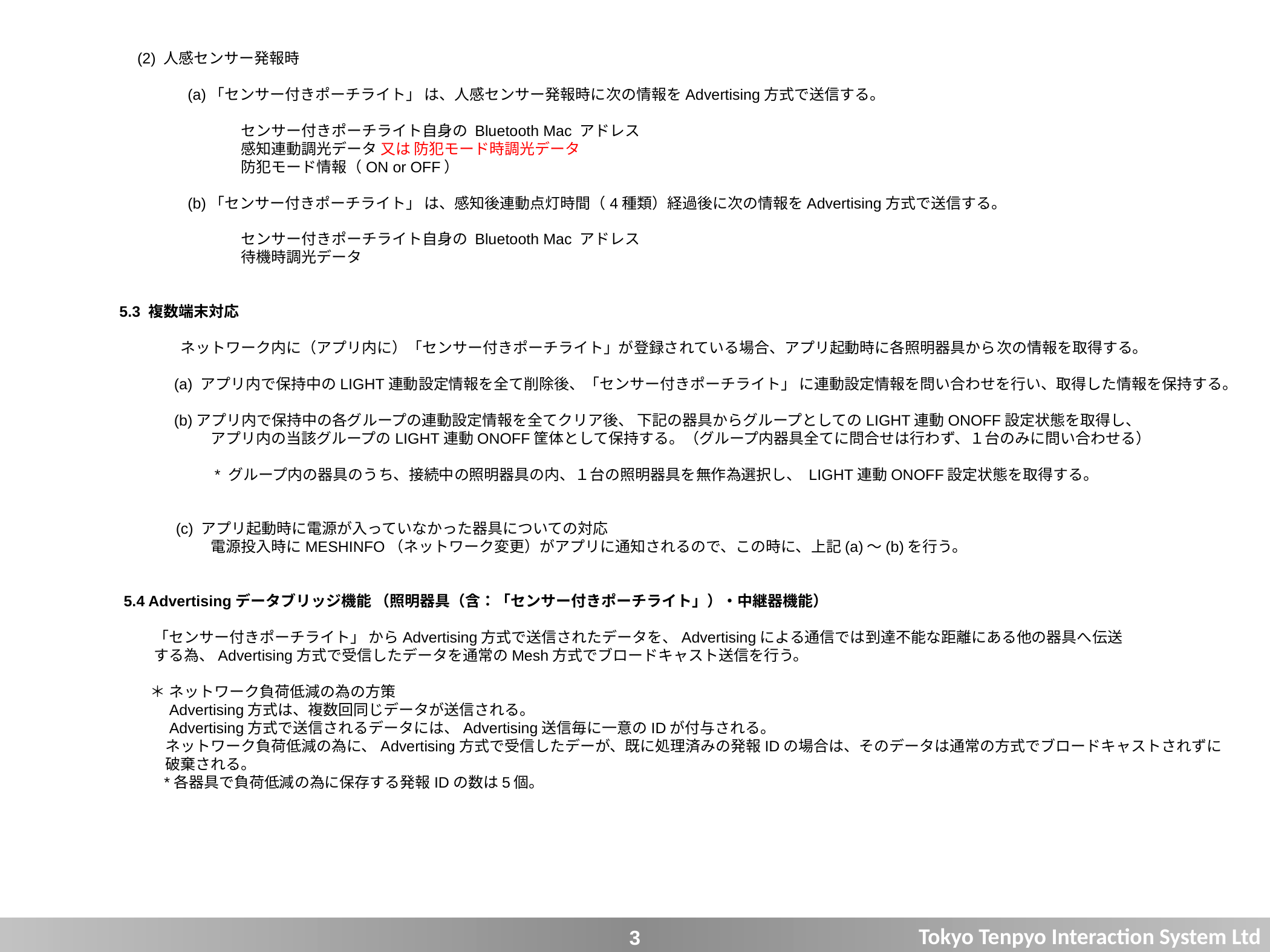

(2) 人感センサー発報時
　　
　　 (a)「センサー付きポーチライト」 は、人感センサー発報時に次の情報をAdvertising方式で送信する。
	センサー付きポーチライト自身の Bluetooth Mac アドレス
　 	感知連動調光データ 又は 防犯モード時調光データ
　 		防犯モード情報（ON or OFF）
　　 (b)「センサー付きポーチライト」 は、感知後連動点灯時間（4種類）経過後に次の情報をAdvertising方式で送信する。
	センサー付きポーチライト自身の Bluetooth Mac アドレス
	待機時調光データ

 5.3 複数端末対応
　
　　ネットワーク内に（アプリ内に）「センサー付きポーチライト」が登録されている場合、アプリ起動時に各照明器具から次の情報を取得する。
      (a) アプリ内で保持中のLIGHT連動設定情報を全て削除後、「センサー付きポーチライト」 に連動設定情報を問い合わせを行い、取得した情報を保持する。
      (b)アプリ内で保持中の各グループの連動設定情報を全てクリア後、 下記の器具からグループとしてのLIGHT連動ONOFF設定状態を取得し、
　　　　アプリ内の当該グループのLIGHT連動ONOFF筐体として保持する。（グループ内器具全てに問合せは行わず、１台のみに問い合わせる）
　　　　　
　　　　* グループ内の器具のうち、接続中の照明器具の内、１台の照明器具を無作為選択し、 LIGHT連動ONOFF設定状態を取得する。

      (c) アプリ起動時に電源が入っていなかった器具についての対応
　　　　電源投入時にMESHINFO（ネットワーク変更）がアプリに通知されるので、この時に、上記(a)～(b)を行う。
  5.4 Advertisingデータブリッジ機能 （照明器具（含：「センサー付きポーチライト」）・中継器機能）
 「センサー付きポーチライト」 からAdvertising方式で送信されたデータを、Advertisingによる通信では到達不能な距離にある他の器具へ伝送
 する為、Advertising方式で受信したデータを通常のMesh方式でブロードキャスト送信を行う。
＊ ネットワーク負荷低減の為の方策
　Advertising方式は、複数回同じデータが送信される。
　Advertising方式で送信されるデータには、Advertising送信毎に一意のIDが付与される。
　ネットワーク負荷低減の為に、Advertising方式で受信したデーが、既に処理済みの発報IDの場合は、そのデータは通常の方式でブロードキャストされずに
　破棄される。
　　　*各器具で負荷低減の為に保存する発報IDの数は5個。
3